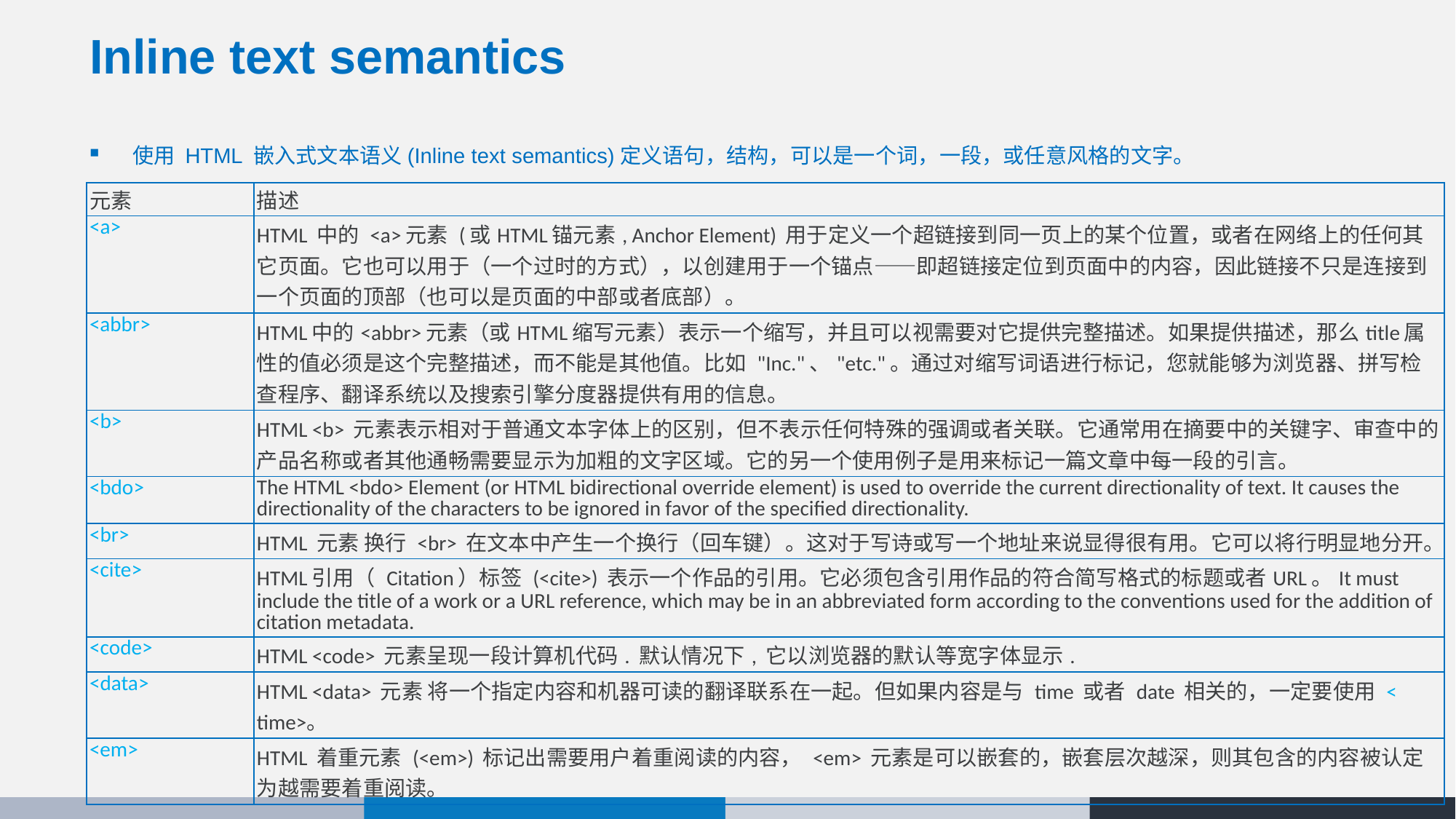

# Inline text semantics

使用 HTML 嵌入式文本语义(Inline text semantics)定义语句，结构，可以是一个词，一段，或任意风格的文字。
| 元素 | 描述 |
| --- | --- |
| <a> | HTML 中的 <a>元素 (或HTML锚元素, Anchor Element) 用于定义一个超链接到同一页上的某个位置，或者在网络上的任何其它页面。它也可以用于（一个过时的方式），以创建用于一个锚点——即超链接定位到页面中的内容，因此链接不只是连接到一个页面的顶部（也可以是页面的中部或者底部）。 |
| <abbr> | HTML中的<abbr>元素（或HTML缩写元素）表示一个缩写，并且可以视需要对它提供完整描述。如果提供描述，那么title属性的值必须是这个完整描述，而不能是其他值。比如 "Inc."、"etc."。通过对缩写词语进行标记，您就能够为浏览器、拼写检查程序、翻译系统以及搜索引擎分度器提供有用的信息。 |
| <b> | HTML <b> 元素表示相对于普通文本字体上的区别，但不表示任何特殊的强调或者关联。它通常用在摘要中的关键字、审查中的产品名称或者其他通畅需要显示为加粗的文字区域。它的另一个使用例子是用来标记一篇文章中每一段的引言。 |
| <bdo> | The HTML <bdo> Element (or HTML bidirectional override element) is used to override the current directionality of text. It causes the directionality of the characters to be ignored in favor of the specified directionality. |
| <br> | HTML 元素 换行 <br> 在文本中产生一个换行（回车键）。这对于写诗或写一个地址来说显得很有用。它可以将行明显地分开。 |
| <cite> | HTML引用（ Citation）标签 (<cite>) 表示一个作品的引用。它必须包含引用作品的符合简写格式的标题或者URL。It must include the title of a work or a URL reference, which may be in an abbreviated form according to the conventions used for the addition of citation metadata. |
| <code> | HTML <code> 元素呈现一段计算机代码. 默认情况下, 它以浏览器的默认等宽字体显示. |
| <data> | HTML <data> 元素 将一个指定内容和机器可读的翻译联系在一起。但如果内容是与 time 或者 date 相关的，一定要使用 <time>。 |
| <em> | HTML 着重元素 (<em>) 标记出需要用户着重阅读的内容， <em> 元素是可以嵌套的，嵌套层次越深，则其包含的内容被认定为越需要着重阅读。 |